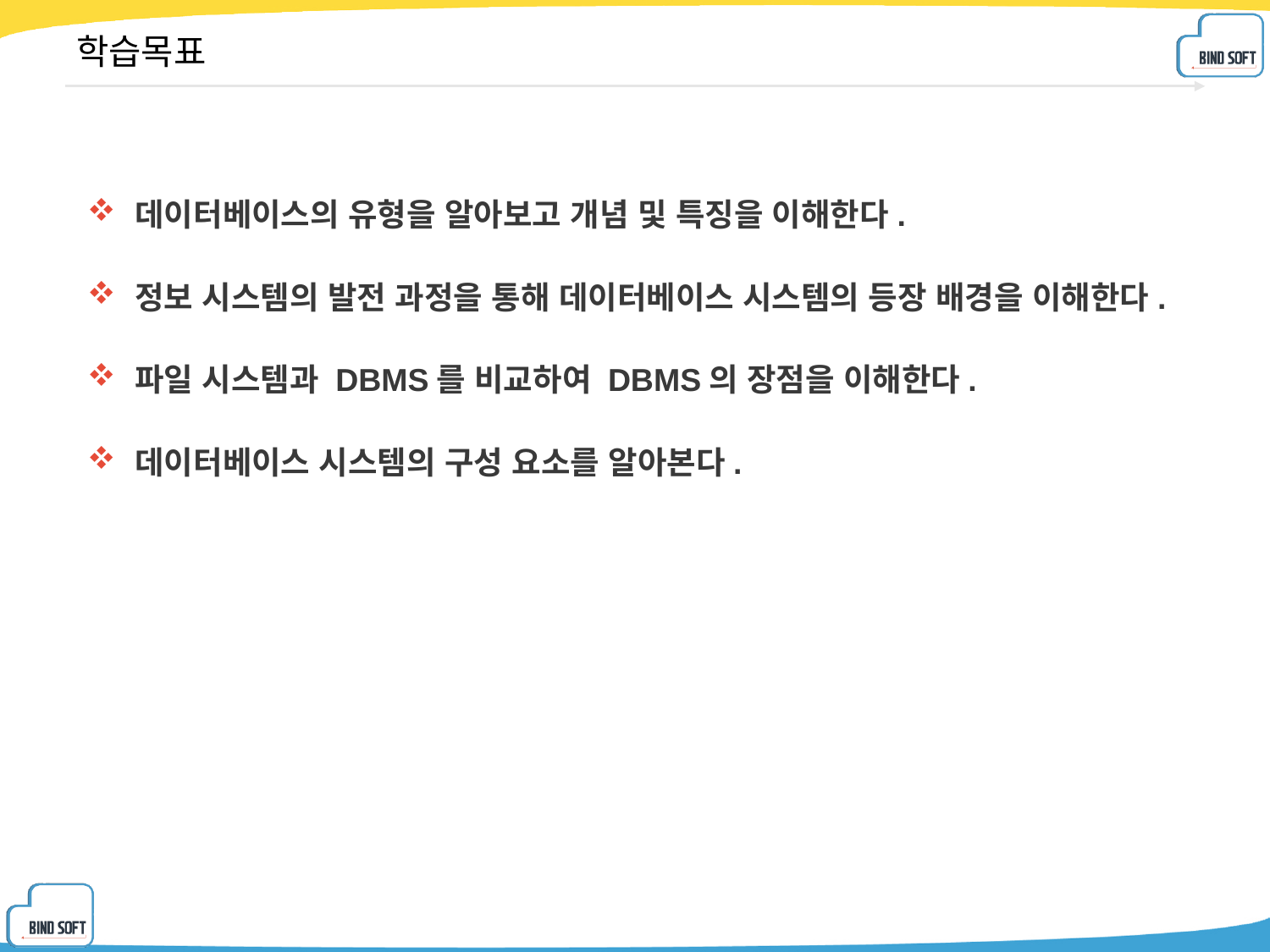

# 학습목표
데이터베이스의 유형을 알아보고 개념 및 특징을 이해한다.
정보 시스템의 발전 과정을 통해 데이터베이스 시스템의 등장 배경을 이해한다.
파일 시스템과 DBMS를 비교하여 DBMS의 장점을 이해한다.
데이터베이스 시스템의 구성 요소를 알아본다.